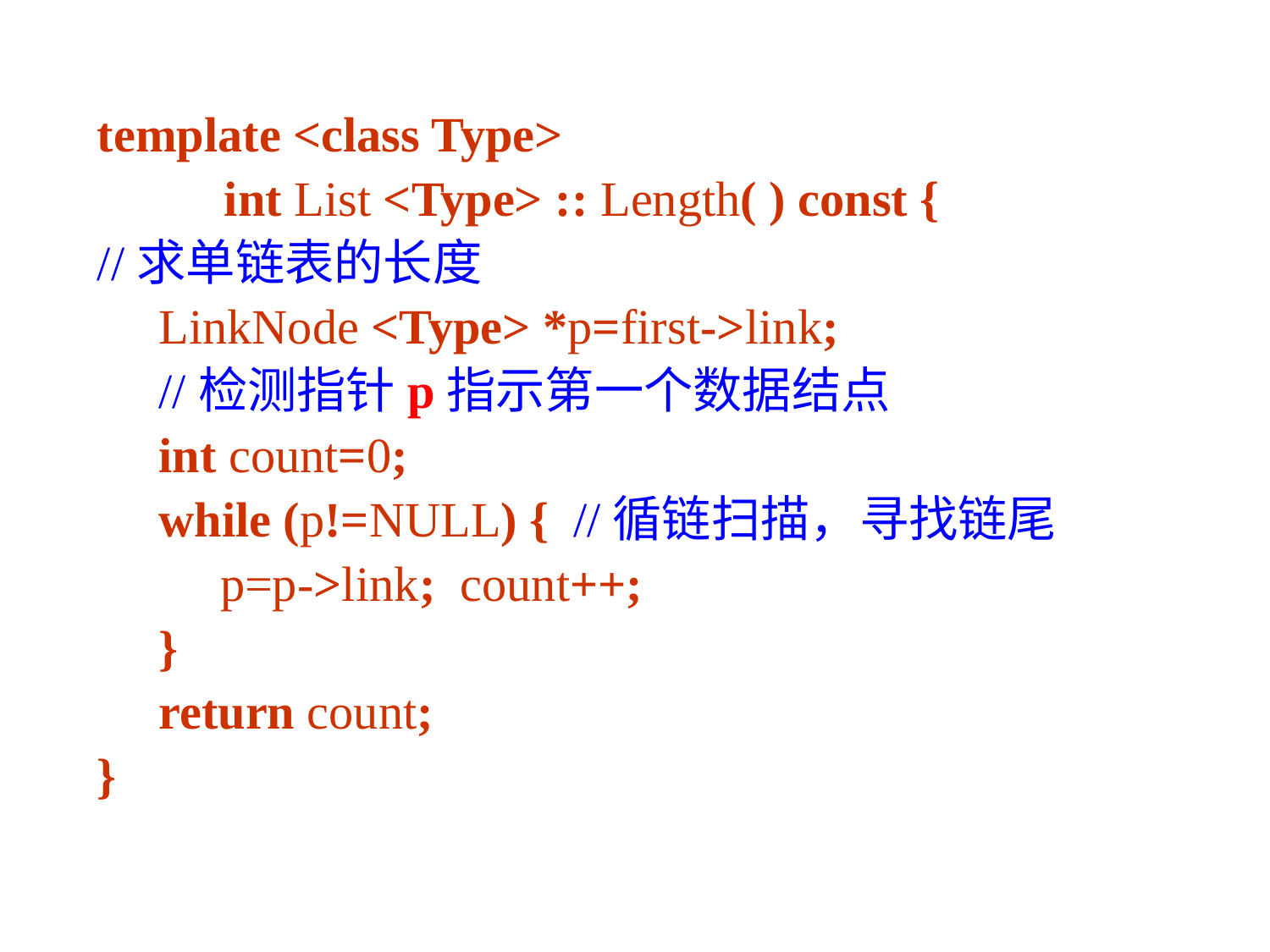

template <class Type>
	int List <Type> :: Length( ) const {
//求单链表的长度
     LinkNode <Type> *p=first->link;
     //检测指针p指示第一个数据结点
     int count=0;
     while (p!=NULL) {  //循链扫描，寻找链尾
          p=p->link;  count++;
     }
     return count;
}
163